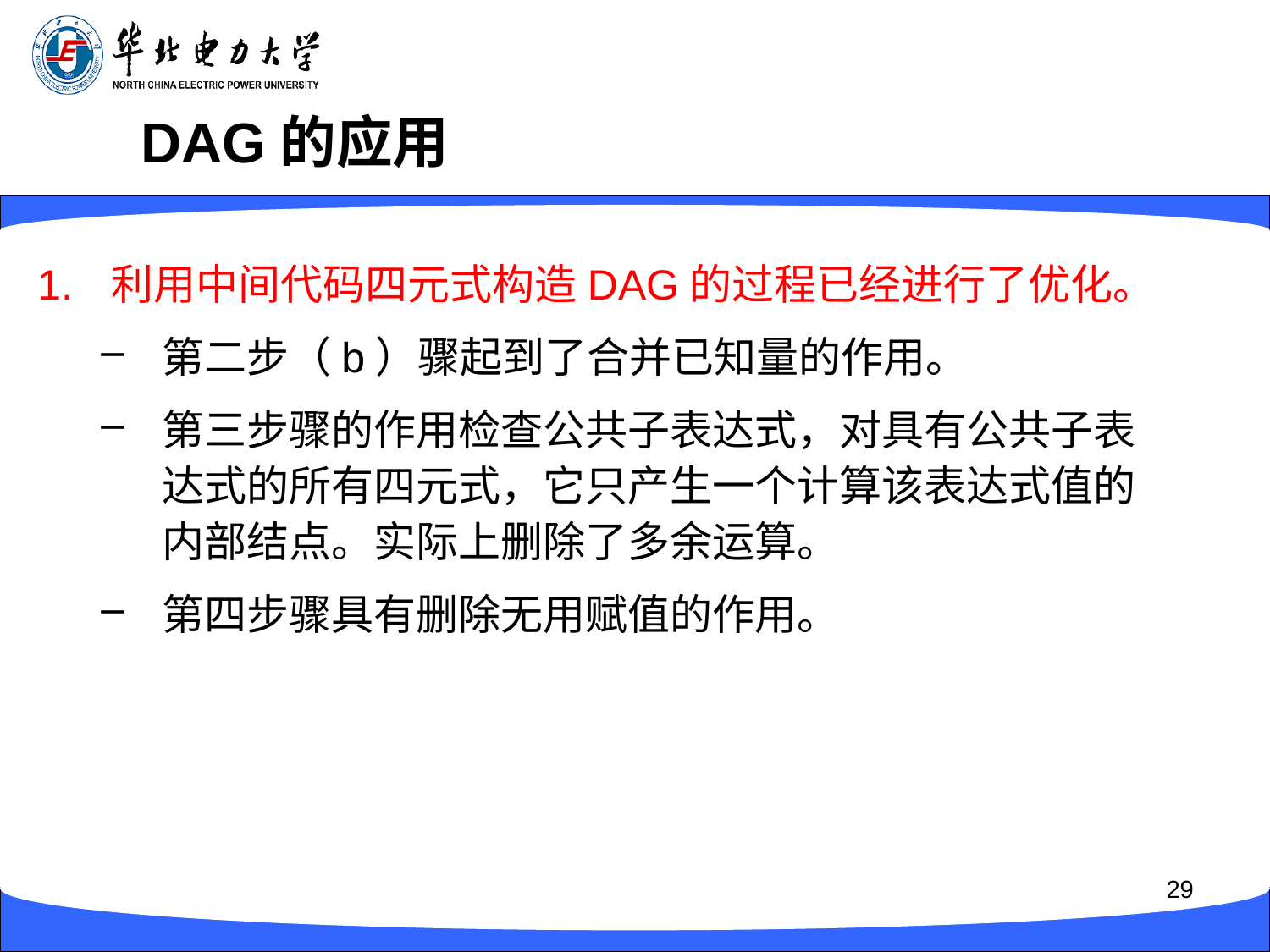

# DAG的应用
利用中间代码四元式构造DAG的过程已经进行了优化。
第二步（b）骤起到了合并已知量的作用。
第三步骤的作用检查公共子表达式，对具有公共子表达式的所有四元式，它只产生一个计算该表达式值的内部结点。实际上删除了多余运算。
第四步骤具有删除无用赋值的作用。
29